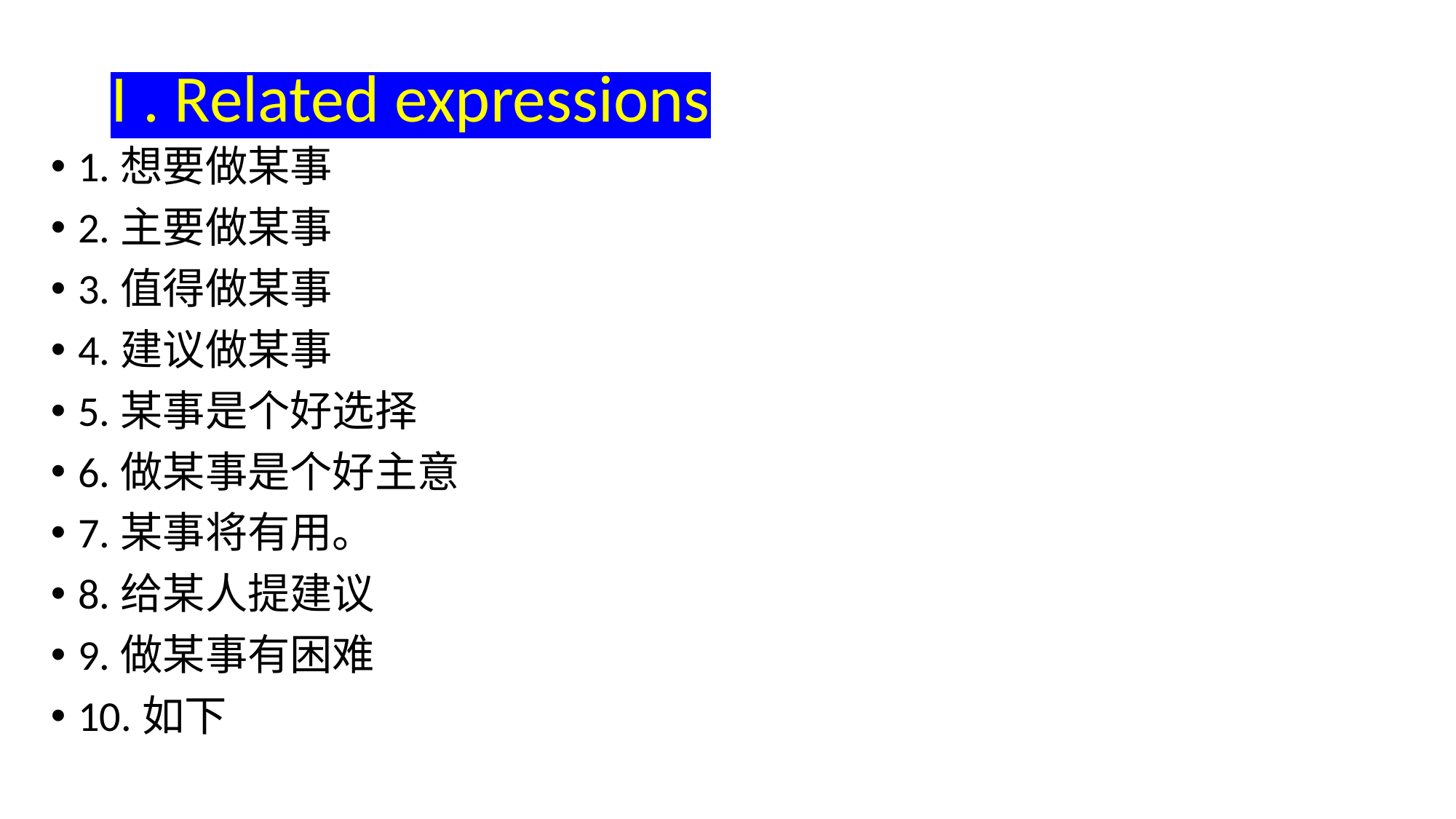

# I . Related expressions
1.想要做某事
2.主要做某事
3.值得做某事
4.建议做某事
5.某事是个好选择
6.做某事是个好主意
7.某事将有用。
8.给某人提建议
9.做某事有困难
10.如下